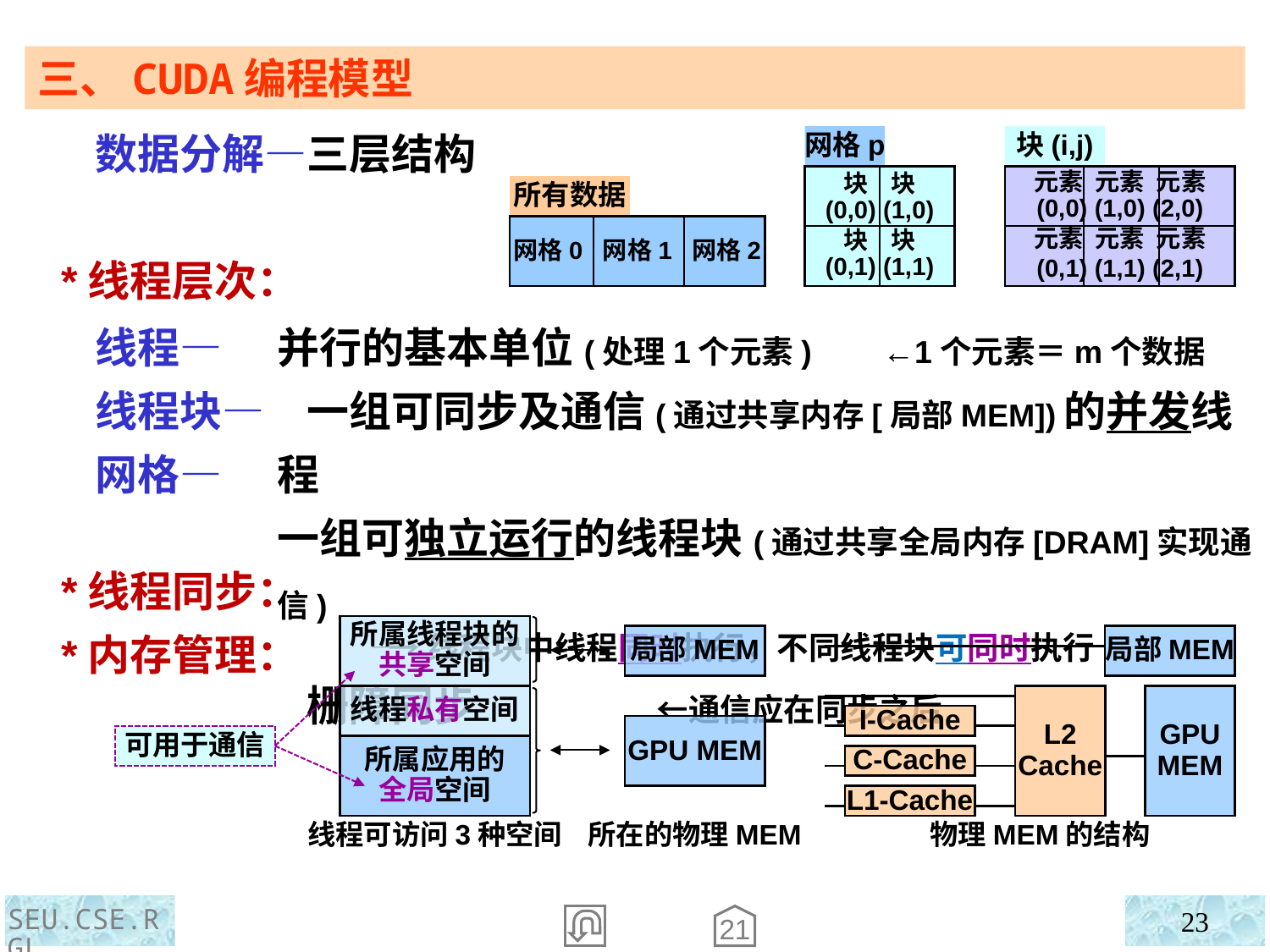

三、CUDA编程模型
     数据分解—三层结构

  *线程层次：
     线程—
     线程块—
     网格—

  *线程同步：
  *内存管理：
网格p
块(i,j)
元素  元素  元素
(0,0) (1,0) (2,0)
元素  元素  元素
(0,1) (1,1) (2,1)
块    块
(0,0) (1,0)
块    块
(0,1) (1,1)
所有数据
网格0  网格1  网格2
并行的基本单位(处理1个元素)        ←1个元素＝m个数据
  一组可同步及通信(通过共享内存[局部MEM])的并发线程
一组可独立运行的线程块(通过共享全局内存[DRAM]实现通信)
           └→线程块中线程同时执行，不同线程块可同时执行
  栅障同步                   ←通信应在同步之后
所属线程块的共享空间

局部MEM
线程私有空间

GPU MEM
所属应用的
全局空间
线程可访问3种空间
所在的物理MEM
局部MEM
L2
Cache
GPU
MEM
I-Cache
C-Cache
L1-Cache
物理MEM的结构
可用于通信
SEU.CSE.RGL
23

21